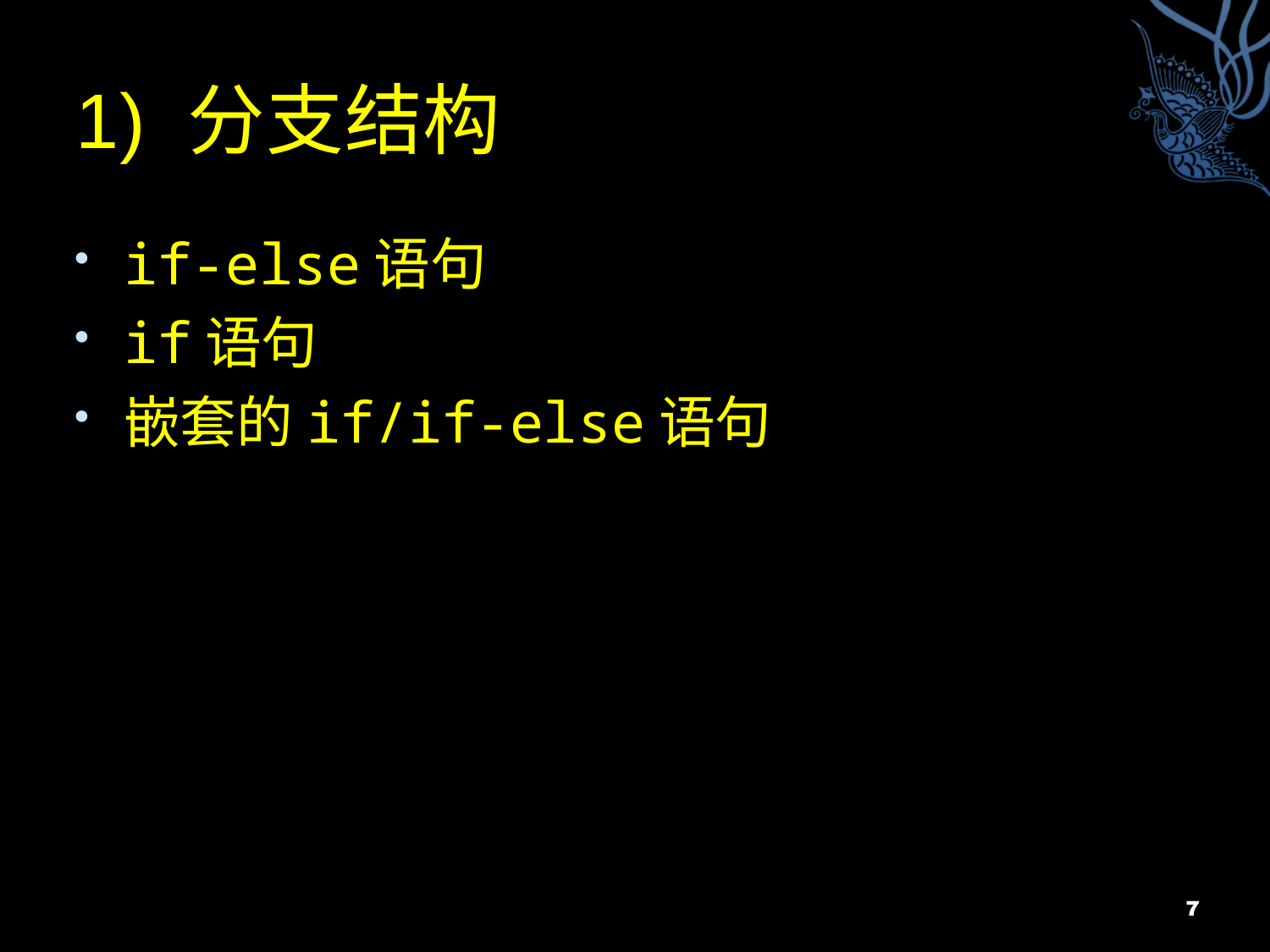

# 1) 分支结构
if-else语句
if语句
嵌套的if/if-else语句
7